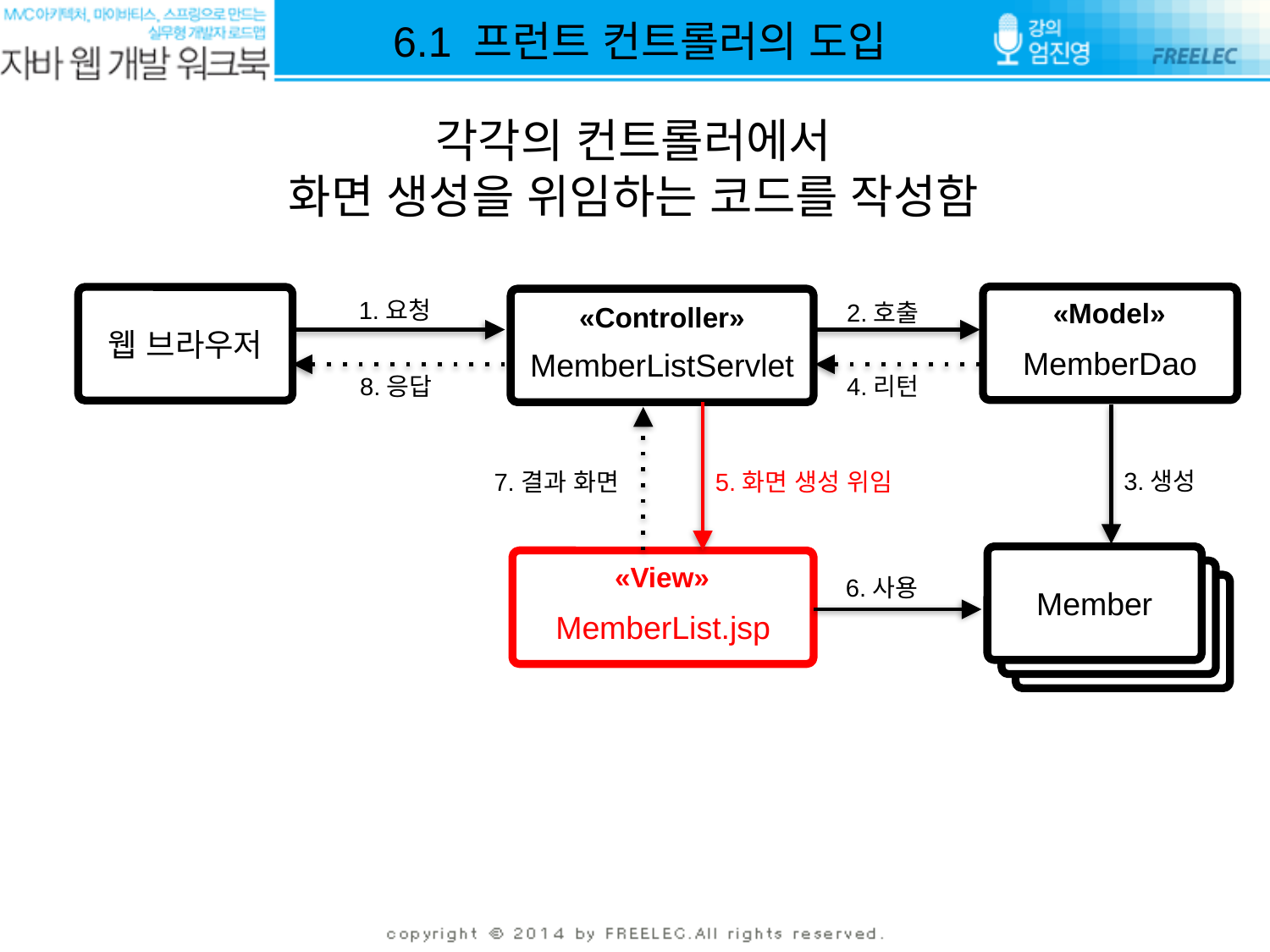

6.1 프런트 컨트롤러의 도입
각각의 컨트롤러에서
화면 생성을 위임하는 코드를 작성함

MemberDao

«Model»
웹 브라우저
1.요청

MemberListServlet

2.호출
«Controller»
8.응답
4.리턴
3.생성
7.결과 화면
5.화면 생성 위임
Member

MemberList.jsp

«View»
Member

6.사용
Member